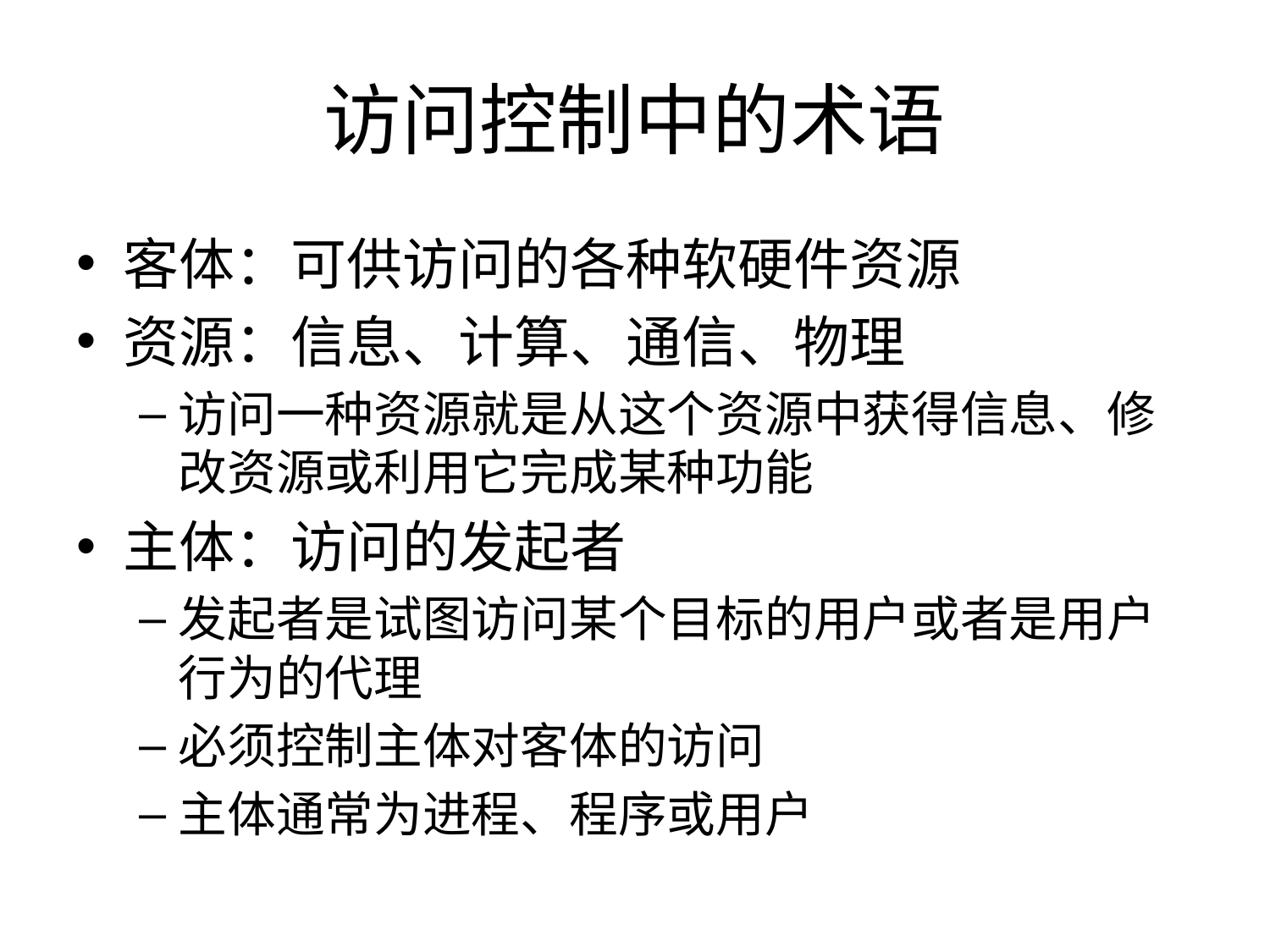

# 访问控制中的术语
客体：可供访问的各种软硬件资源
资源：信息、计算、通信、物理
访问一种资源就是从这个资源中获得信息、修改资源或利用它完成某种功能
主体：访问的发起者
发起者是试图访问某个目标的用户或者是用户行为的代理
必须控制主体对客体的访问
主体通常为进程、程序或用户